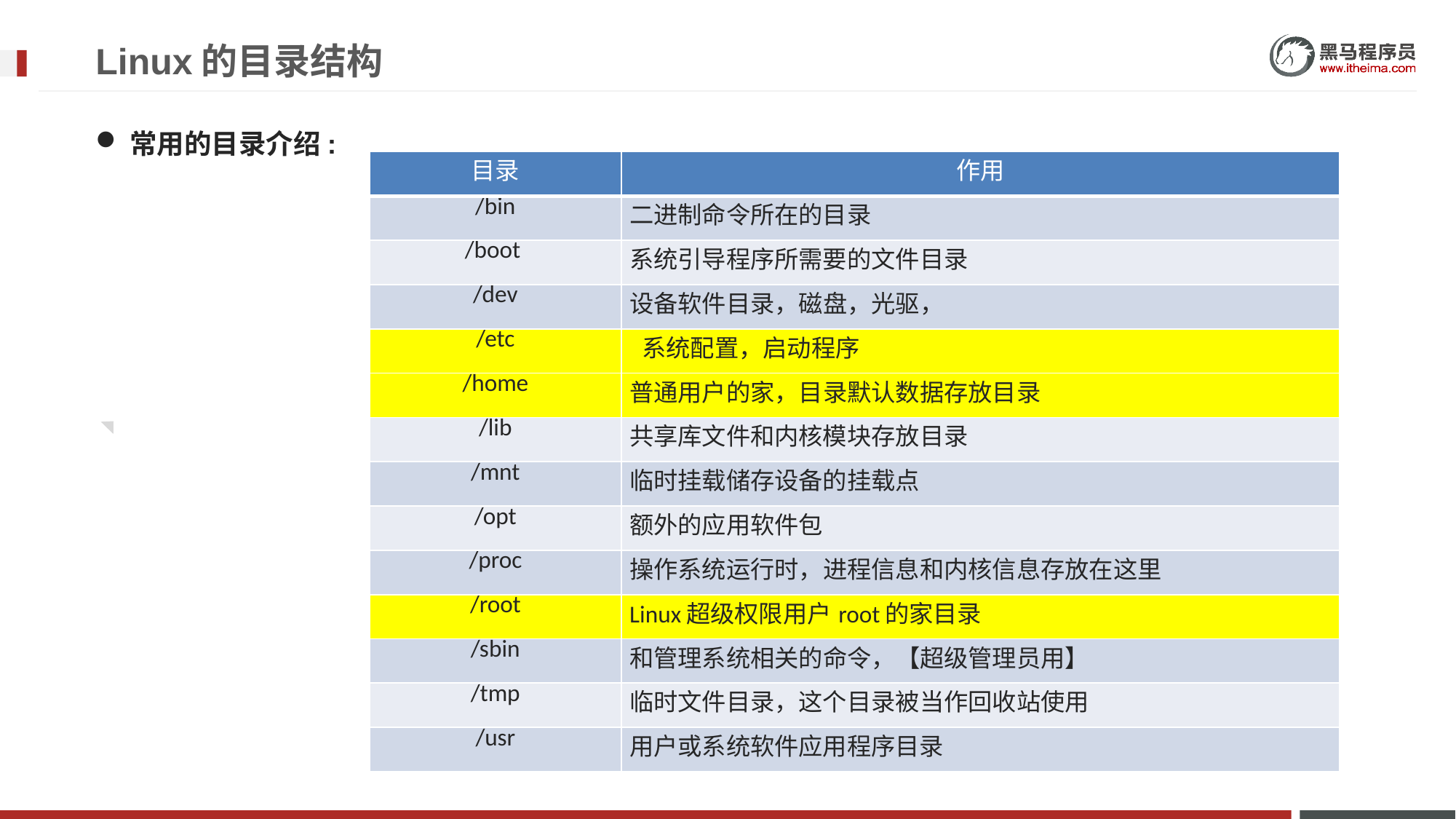

# Linux的目录结构
常用的目录介绍:
| 目录 | 作用 |
| --- | --- |
| /bin | 二进制命令所在的目录 |
| /boot | 系统引导程序所需要的文件目录 |
| /dev | 设备软件目录，磁盘，光驱， |
| /etc | 系统配置，启动程序 |
| /home | 普通用户的家，目录默认数据存放目录 |
| /lib | 共享库文件和内核模块存放目录 |
| /mnt | 临时挂载储存设备的挂载点 |
| /opt | 额外的应用软件包 |
| /proc | 操作系统运行时，进程信息和内核信息存放在这里 |
| /root | Linux超级权限用户root的家目录 |
| /sbin | 和管理系统相关的命令，【超级管理员用】 |
| /tmp | 临时文件目录，这个目录被当作回收站使用 |
| /usr | 用户或系统软件应用程序目录 |